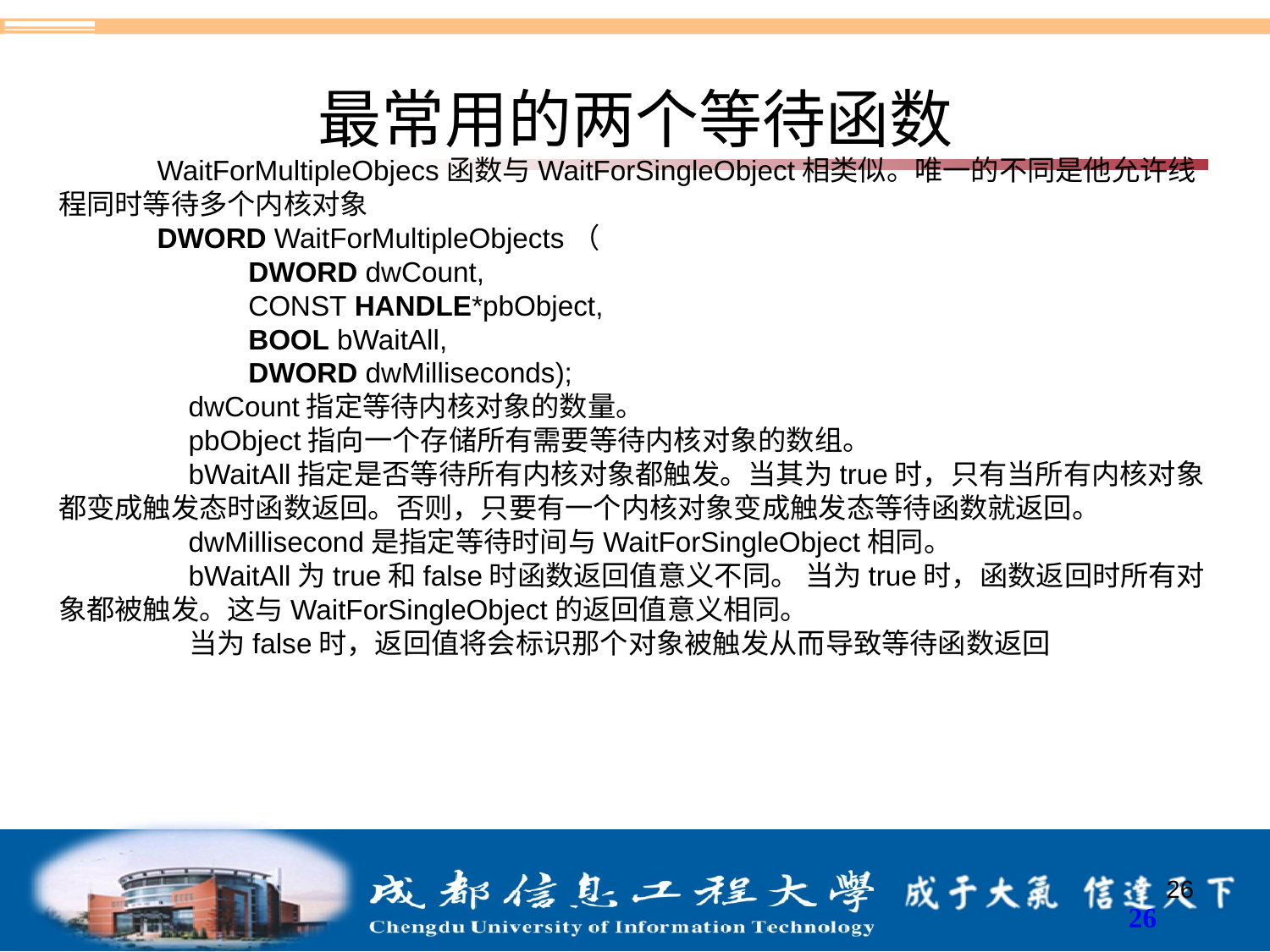

# 最常用的两个等待函数
WaitForMultipleObjecs函数与WaitForSingleObject相类似。唯一的不同是他允许线程同时等待多个内核对象
DWORD WaitForMultipleObjects（
　　　DWORD dwCount,
　　　CONST HANDLE*pbObject,
　　　BOOL bWaitAll,
　　　DWORD dwMilliseconds);
    dwCount指定等待内核对象的数量。
    pbObject指向一个存储所有需要等待内核对象的数组。
    bWaitAll指定是否等待所有内核对象都触发。当其为true时，只有当所有内核对象都变成触发态时函数返回。否则，只要有一个内核对象变成触发态等待函数就返回。
    dwMillisecond是指定等待时间与WaitForSingleObject相同。
    bWaitAll为true和false时函数返回值意义不同。 当为true时，函数返回时所有对象都被触发。这与WaitForSingleObject的返回值意义相同。
    当为false时，返回值将会标识那个对象被触发从而导致等待函数返回